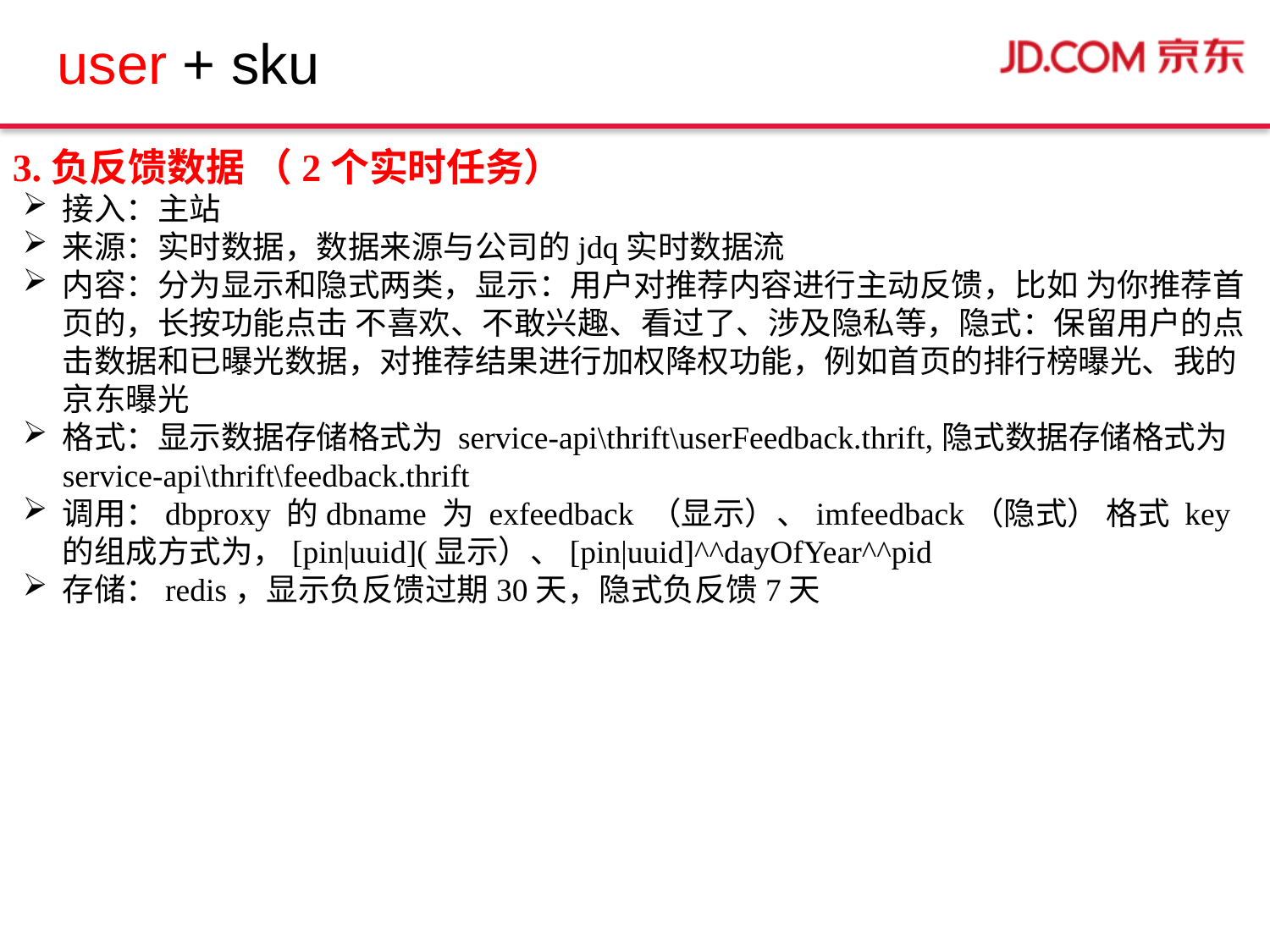

# user + sku
3.负反馈数据 （2个实时任务）
接入：主站
来源：实时数据，数据来源与公司的jdq实时数据流
内容：分为显示和隐式两类，显示：用户对推荐内容进行主动反馈，比如 为你推荐首页的，长按功能点击 不喜欢、不敢兴趣、看过了、涉及隐私等，隐式：保留用户的点击数据和已曝光数据，对推荐结果进行加权降权功能，例如首页的排行榜曝光、我的京东曝光
格式：显示数据存储格式为 service-api\thrift\userFeedback.thrift,隐式数据存储格式为service-api\thrift\feedback.thrift
调用：dbproxy 的dbname 为 exfeedback （显示）、imfeedback（隐式） 格式 key的组成方式为，[pin|uuid](显示）、[pin|uuid]^^dayOfYear^^pid
存储：redis，显示负反馈过期30天，隐式负反馈7天